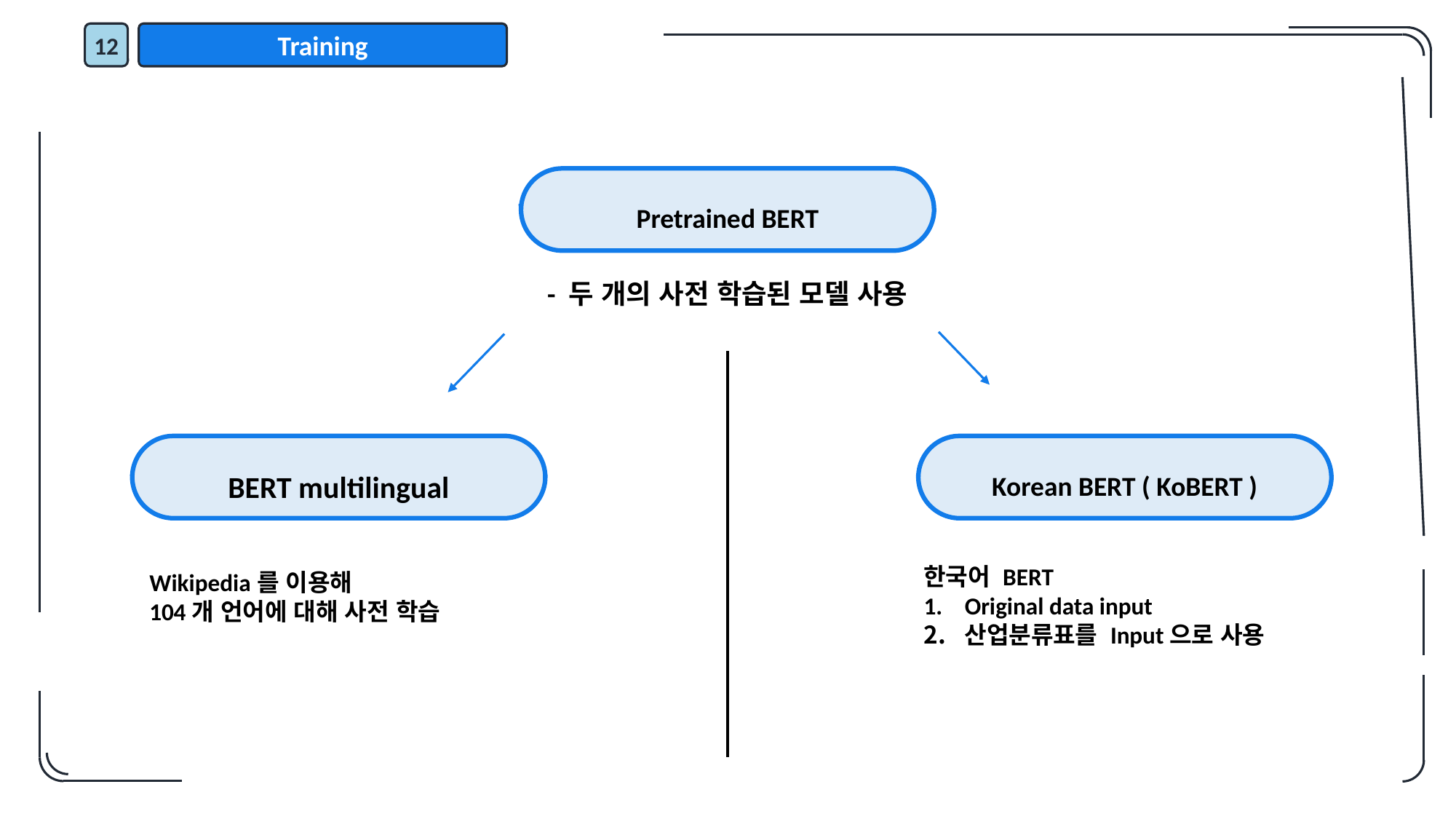

12
Training

Pretrained BERT
- 두 개의 사전 학습된 모델 사용
BERT multilingual
Korean BERT ( KoBERT )
한국어 BERT
Original data input
산업분류표를 Input으로 사용

Wikipedia를 이용해
104개 언어에 대해 사전 학습